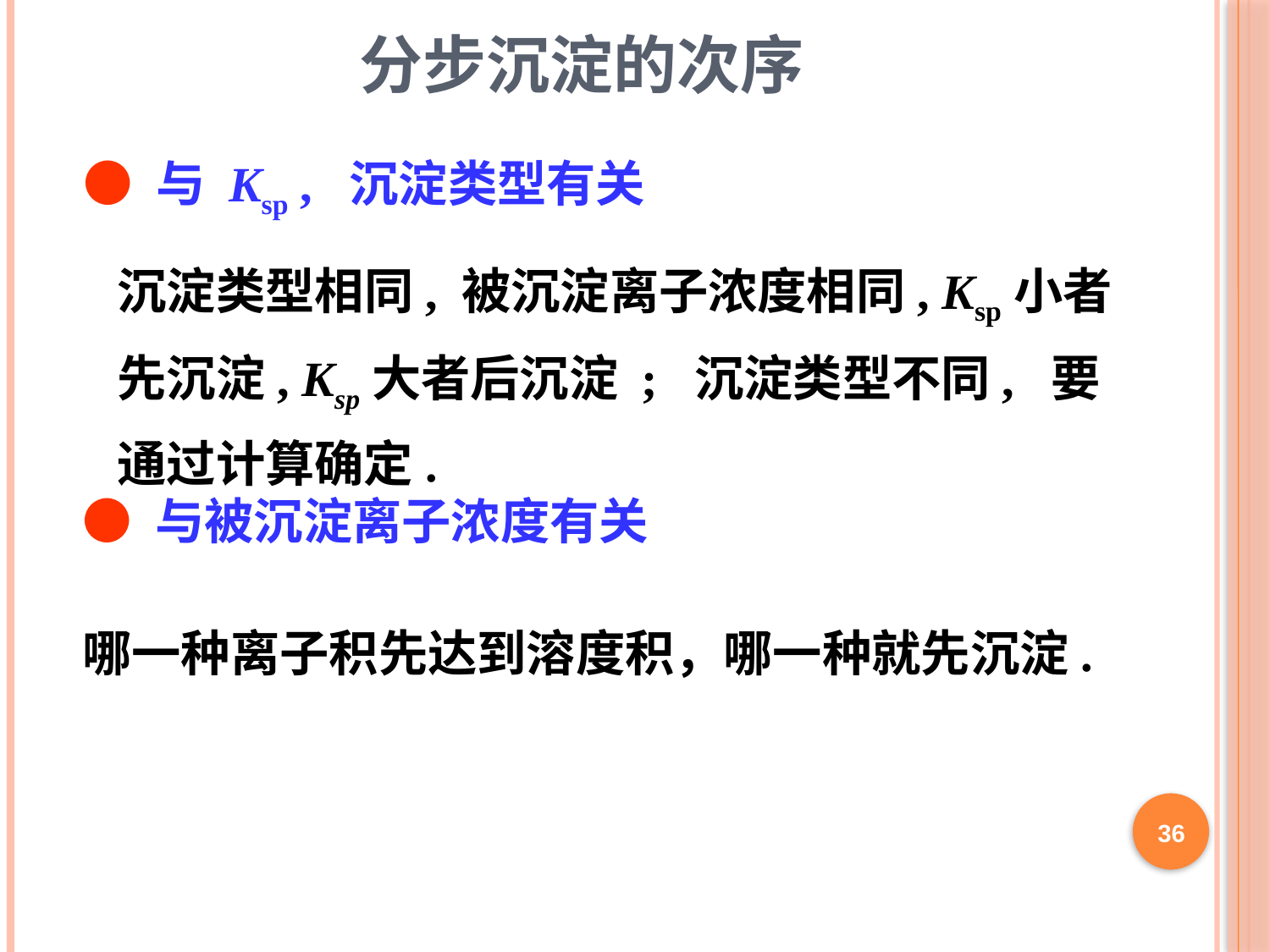

分步沉淀的次序
● 与 Ksp ,  沉淀类型有关
沉淀类型相同, 被沉淀离子浓度相同, Ksp小者先沉淀, Ksp大者后沉淀 ;  沉淀类型不同,  要通过计算确定.
● 与被沉淀离子浓度有关
哪一种离子积先达到溶度积，哪一种就先沉淀.
36